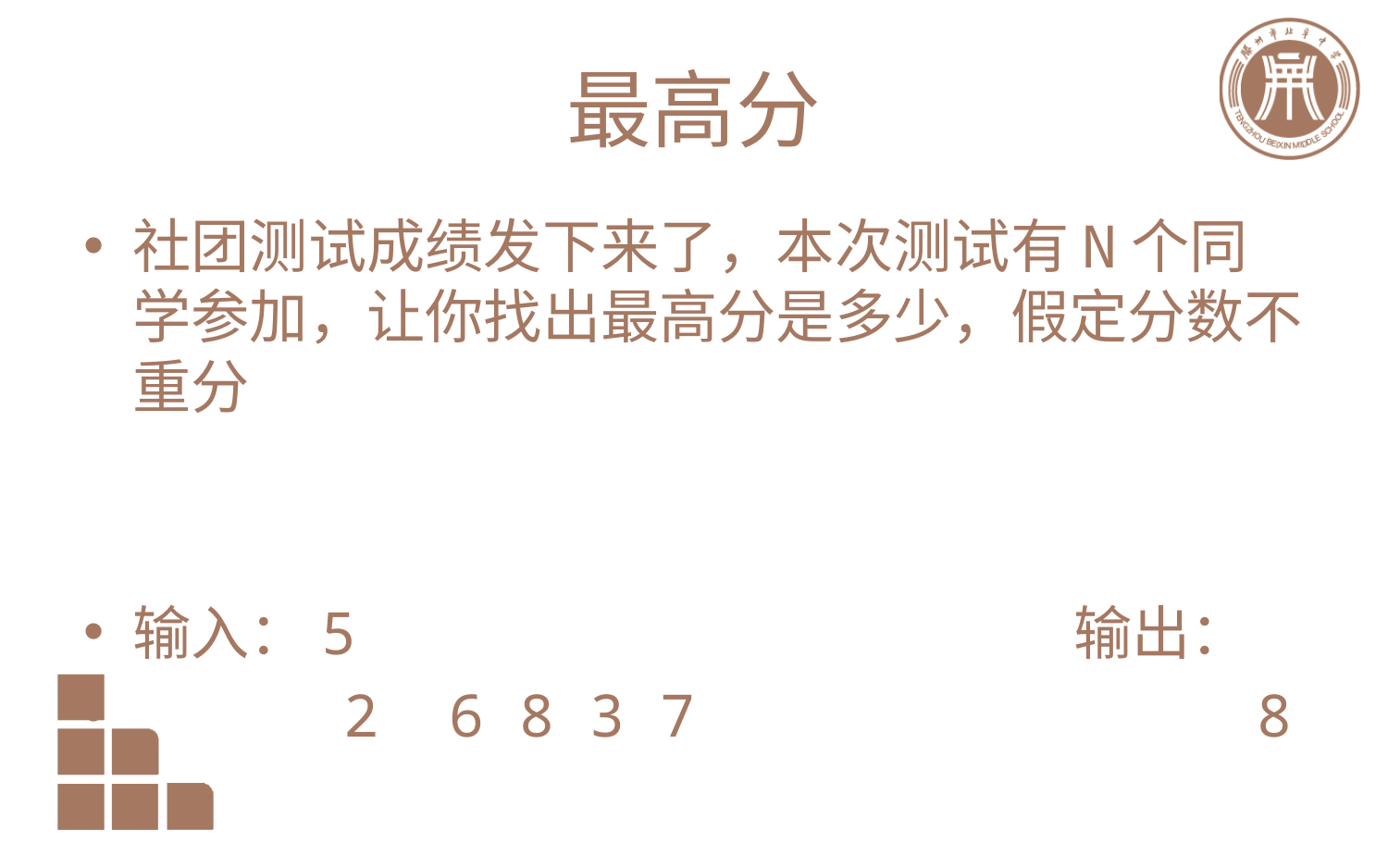

# 最高分
社团测试成绩发下来了，本次测试有N个同学参加，让你找出最高分是多少，假定分数不重分

输入：5                    输出：
      2  6 8 3 7                8